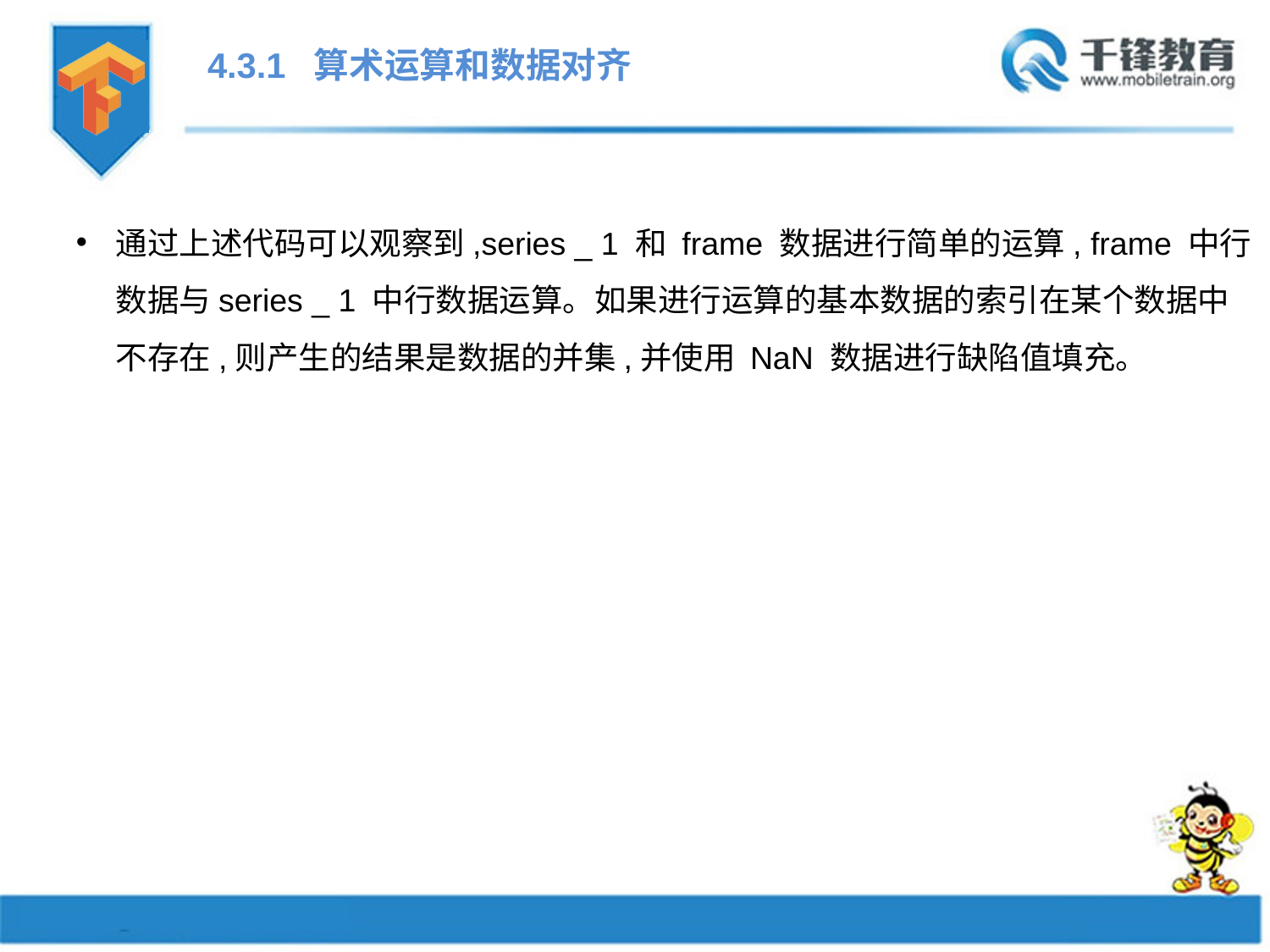

4.3.1  算术运算和数据对齐
通过上述代码可以观察到,series _ 1 和 frame 数据进行简单的运算, frame 中行数据与series _ 1 中行数据运算。如果进行运算的基本数据的索引在某个数据中不存在,则产生的结果是数据的并集,并使用 NaN 数据进行缺陷值填充。